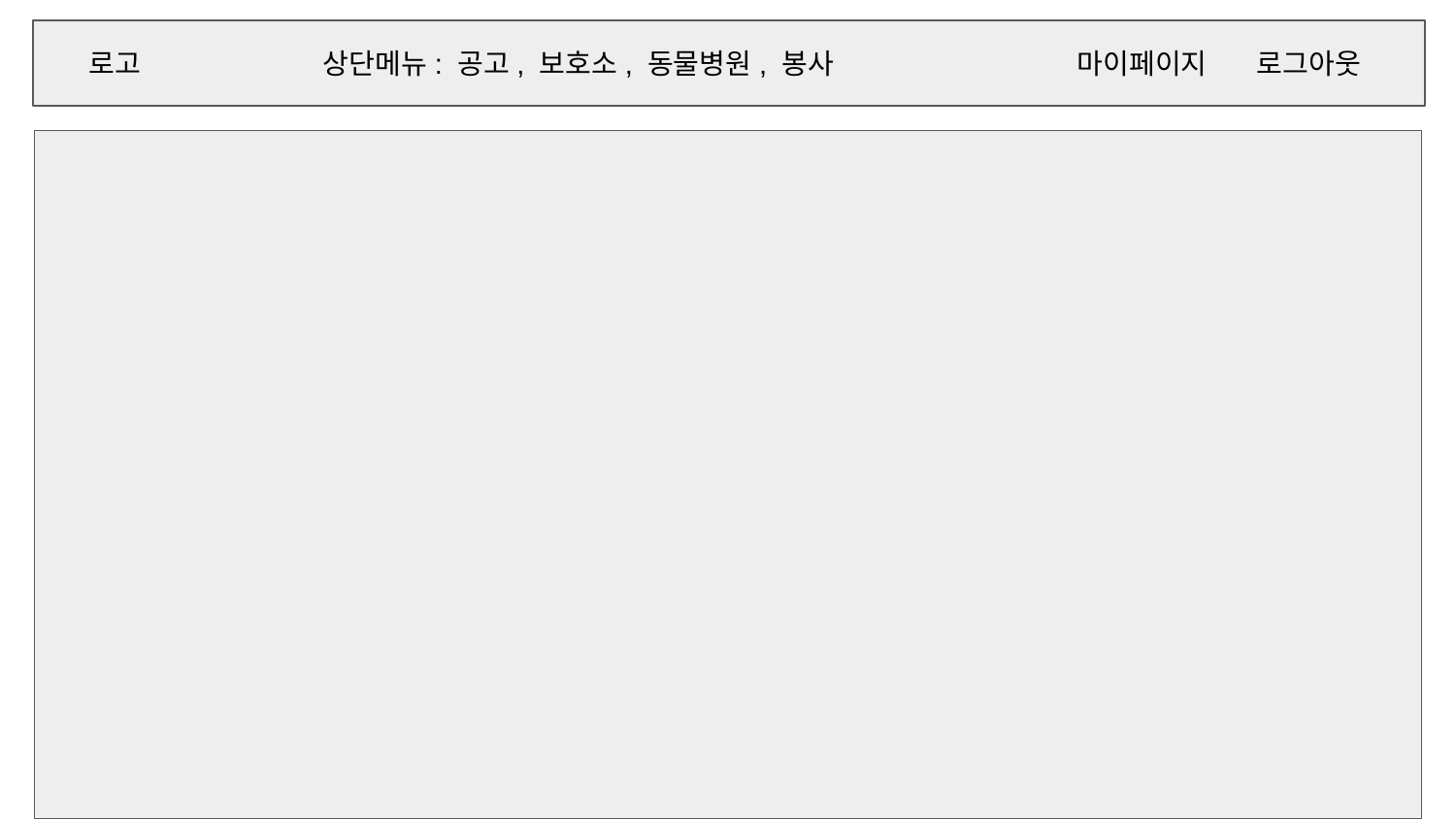

로고
상단메뉴: 공고, 보호소, 동물병원, 봉사
마이페이지
로그아웃